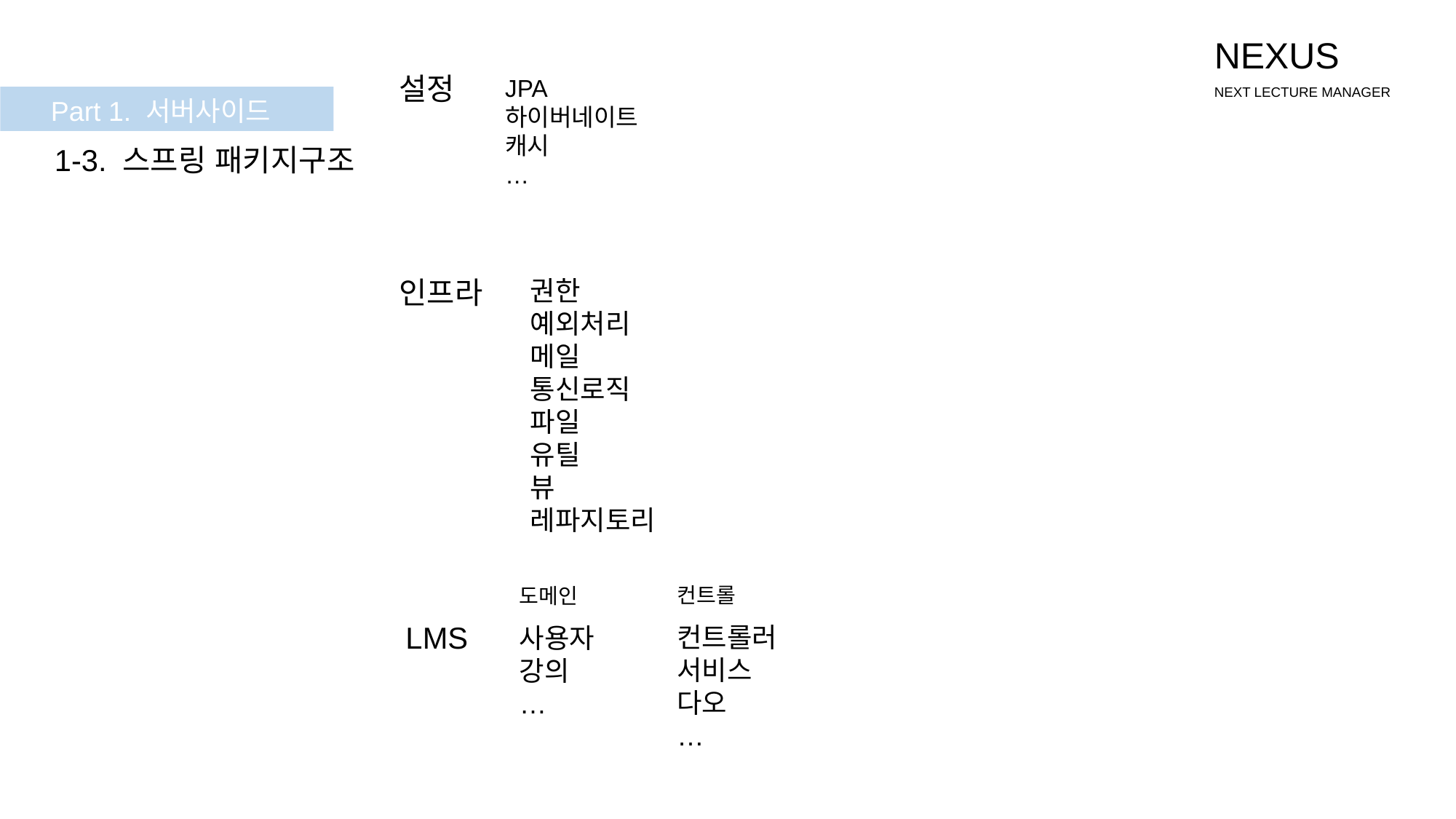

NEXUS
NEXT LECTURE MANAGER
설정
JPA
하이버네이트
캐시
…

Part 1. 서버사이드
1-3. 스프링 패키지구조
인프라
권한
예외처리
메일
통신로직
파일
유틸
뷰
레파지토리
컨트롤
도메인
LMS
컨트롤러
서비스
다오
…
사용자
강의
…